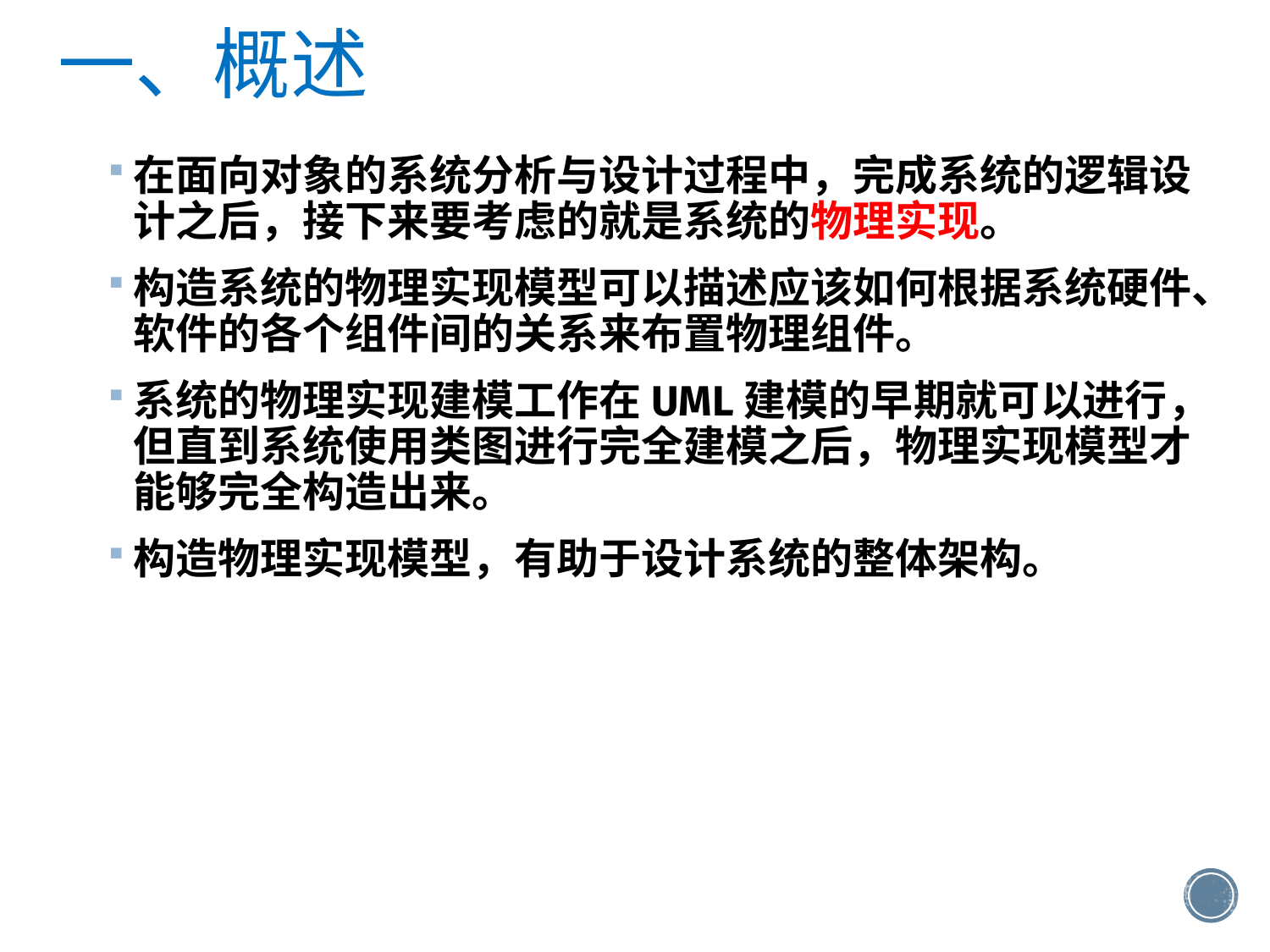

一、概述
在面向对象的系统分析与设计过程中，完成系统的逻辑设计之后，接下来要考虑的就是系统的物理实现。
构造系统的物理实现模型可以描述应该如何根据系统硬件、软件的各个组件间的关系来布置物理组件。
系统的物理实现建模工作在UML建模的早期就可以进行，但直到系统使用类图进行完全建模之后，物理实现模型才能够完全构造出来。
构造物理实现模型，有助于设计系统的整体架构。